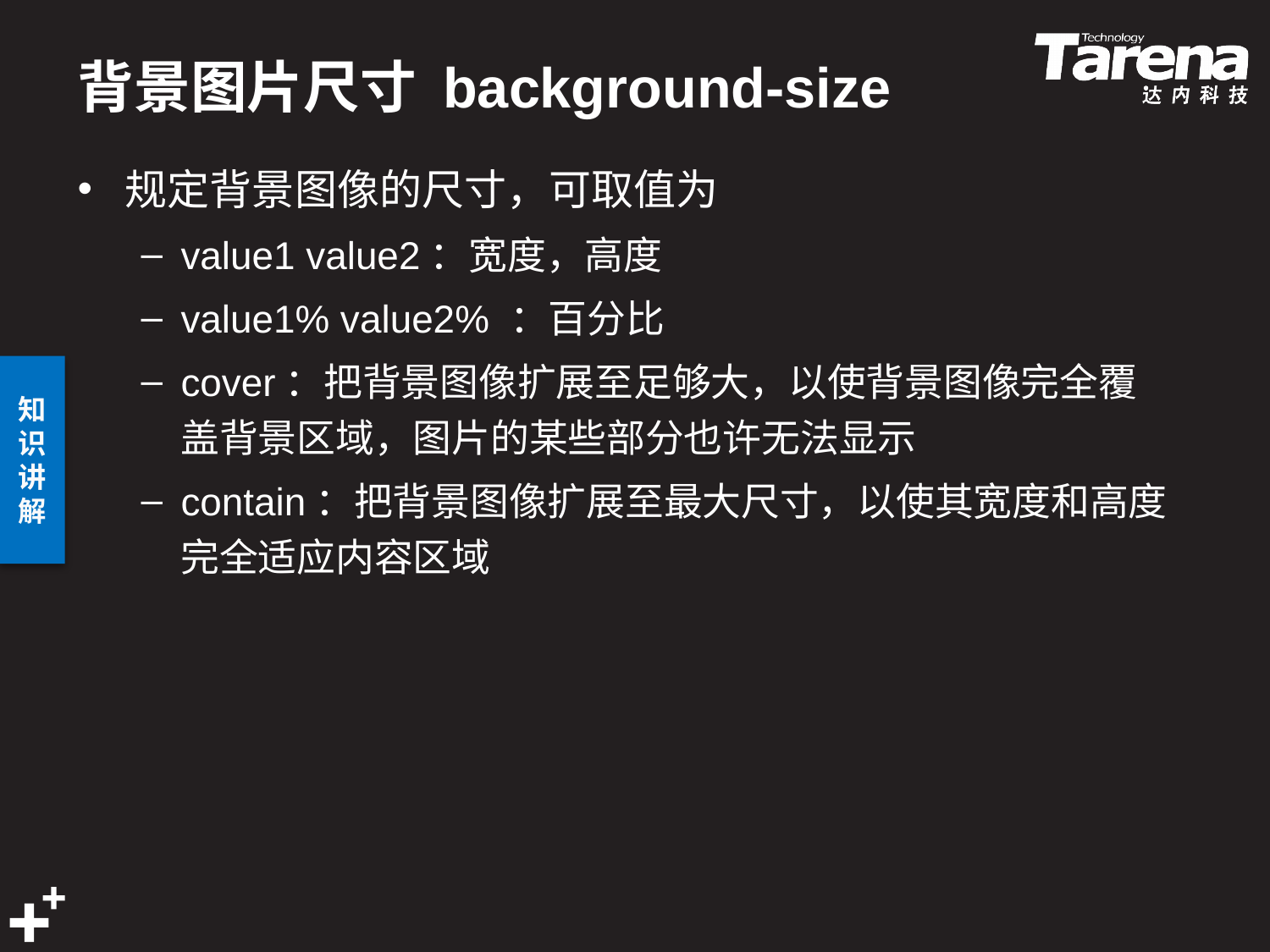

# 背景图片尺寸 background-size
规定背景图像的尺寸，可取值为
value1 value2：宽度，高度
value1% value2% ：百分比
cover：把背景图像扩展至足够大，以使背景图像完全覆盖背景区域，图片的某些部分也许无法显示
contain：把背景图像扩展至最大尺寸，以使其宽度和高度完全适应内容区域